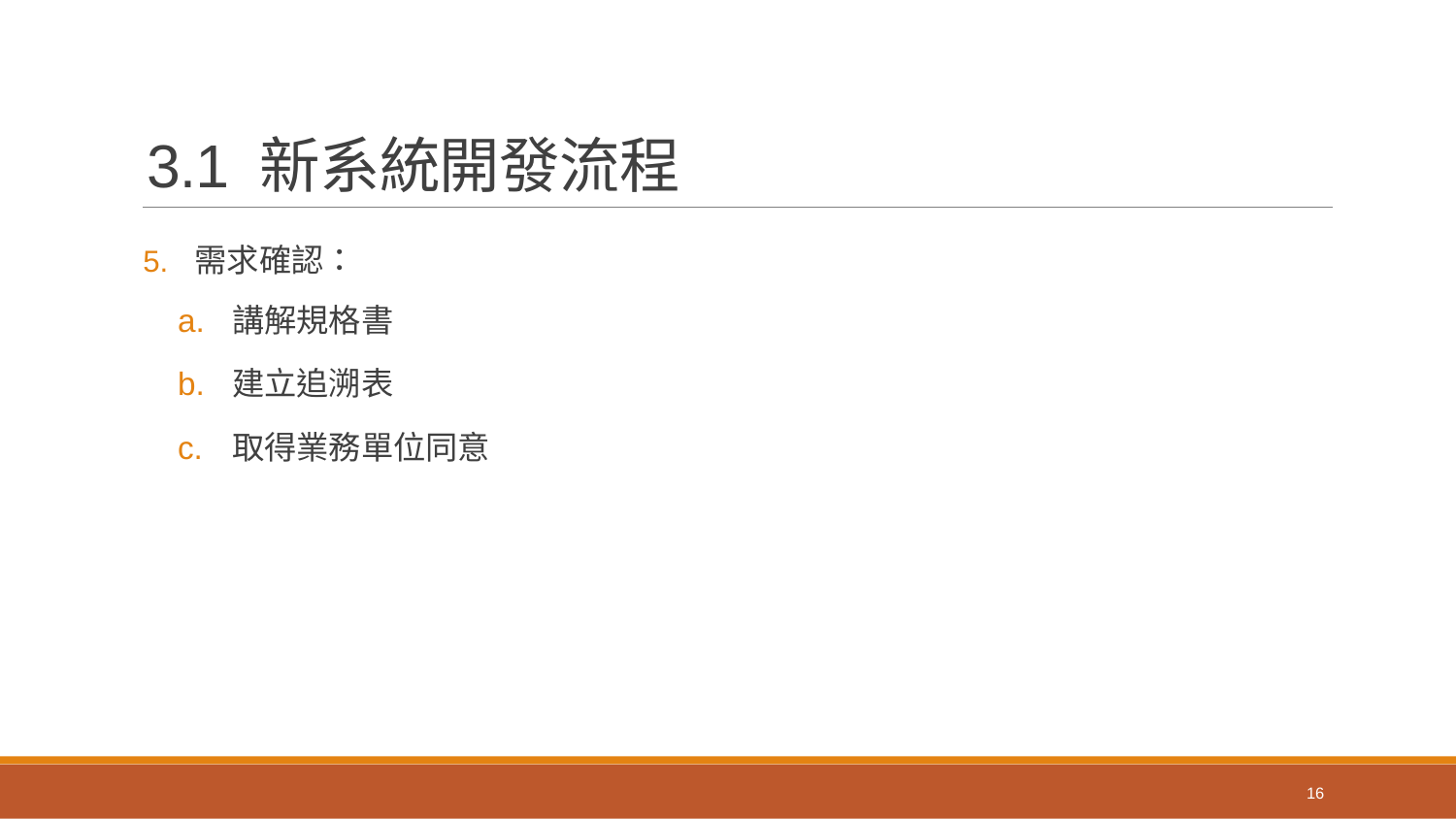

# 3.1 新系統開發流程
 需求確認：
講解規格書
建立追溯表
取得業務單位同意

16